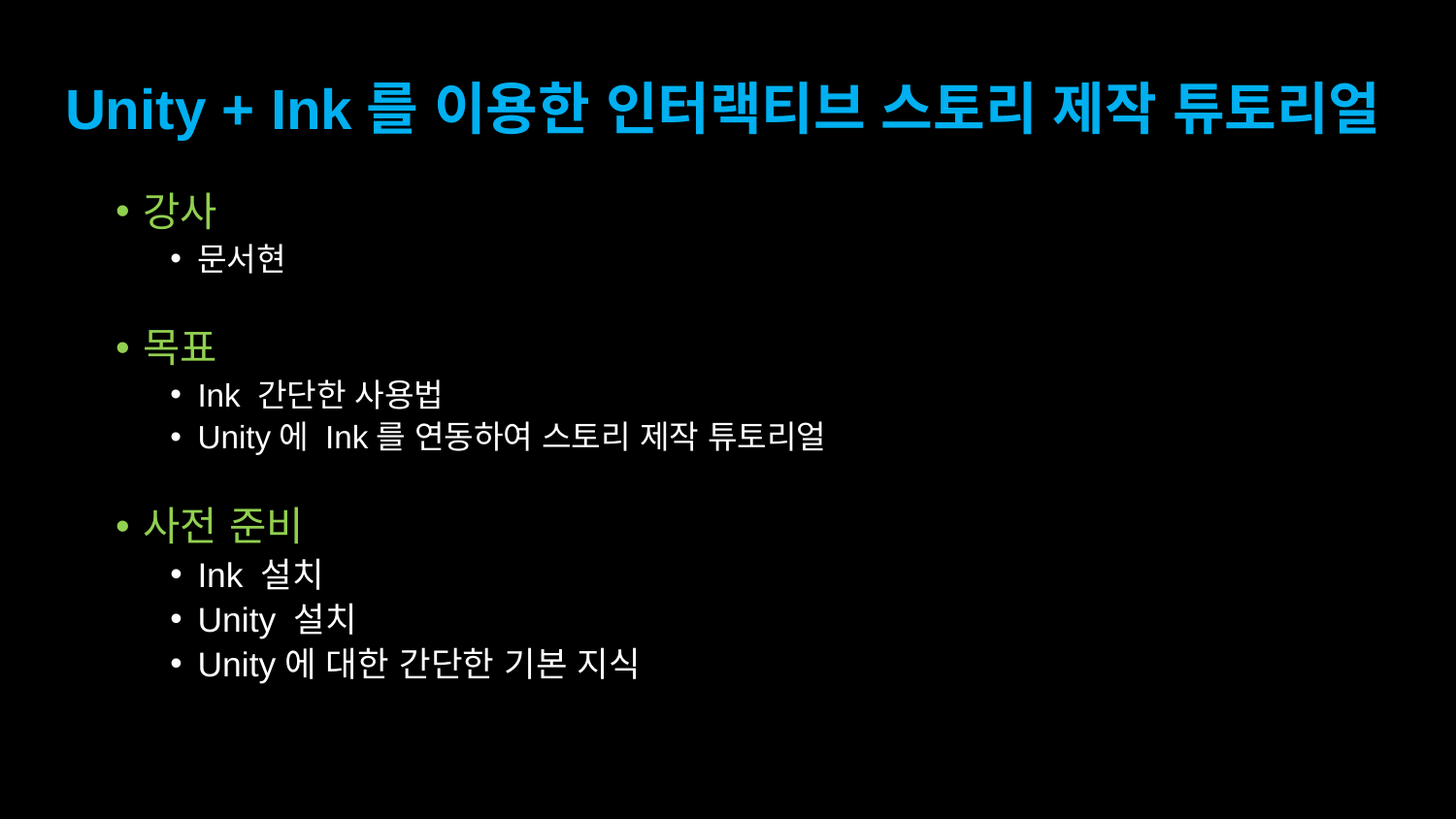

# Unity + Ink를 이용한 인터랙티브 스토리 제작 튜토리얼
강사
문서현
목표
Ink 간단한 사용법
Unity에 Ink를 연동하여 스토리 제작 튜토리얼
사전 준비
Ink 설치
Unity 설치
Unity에 대한 간단한 기본 지식